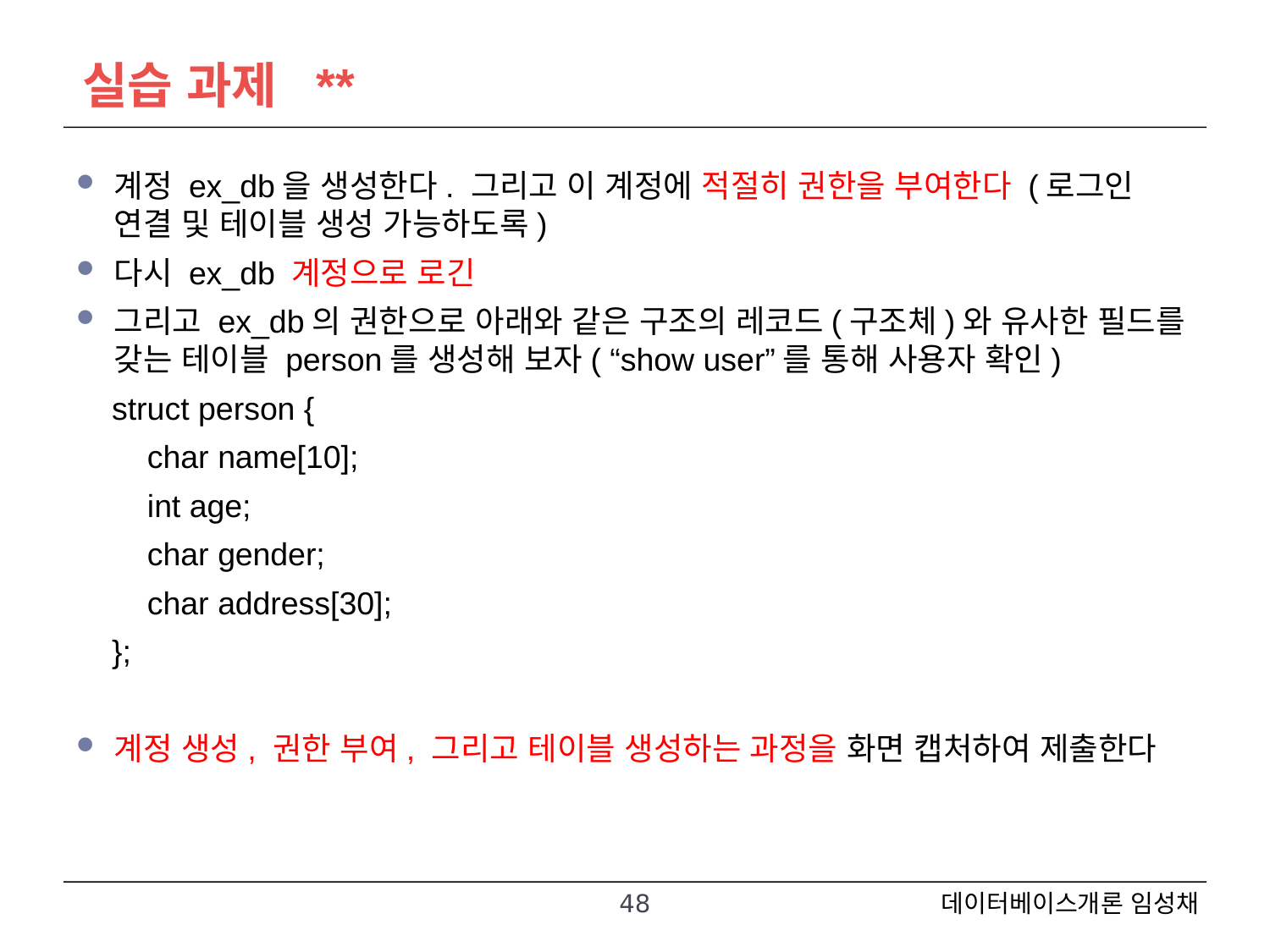

# 실습 과제  **
계정 ex_db을 생성한다. 그리고 이 계정에 적절히 권한을 부여한다 (로그인 연결 및 테이블 생성 가능하도록)
다시 ex_db 계정으로 로긴
그리고 ex_db의 권한으로 아래와 같은 구조의 레코드(구조체)와 유사한 필드를 갖는 테이블 person를 생성해 보자( “show user”를 통해 사용자 확인)
    struct person {
        char name[10];
        int age;
        char gender;
        char address[30];
    };

계정 생성, 권한 부여, 그리고 테이블 생성하는 과정을 화면 캡처하여 제출한다
48
데이터베이스개론 임성채